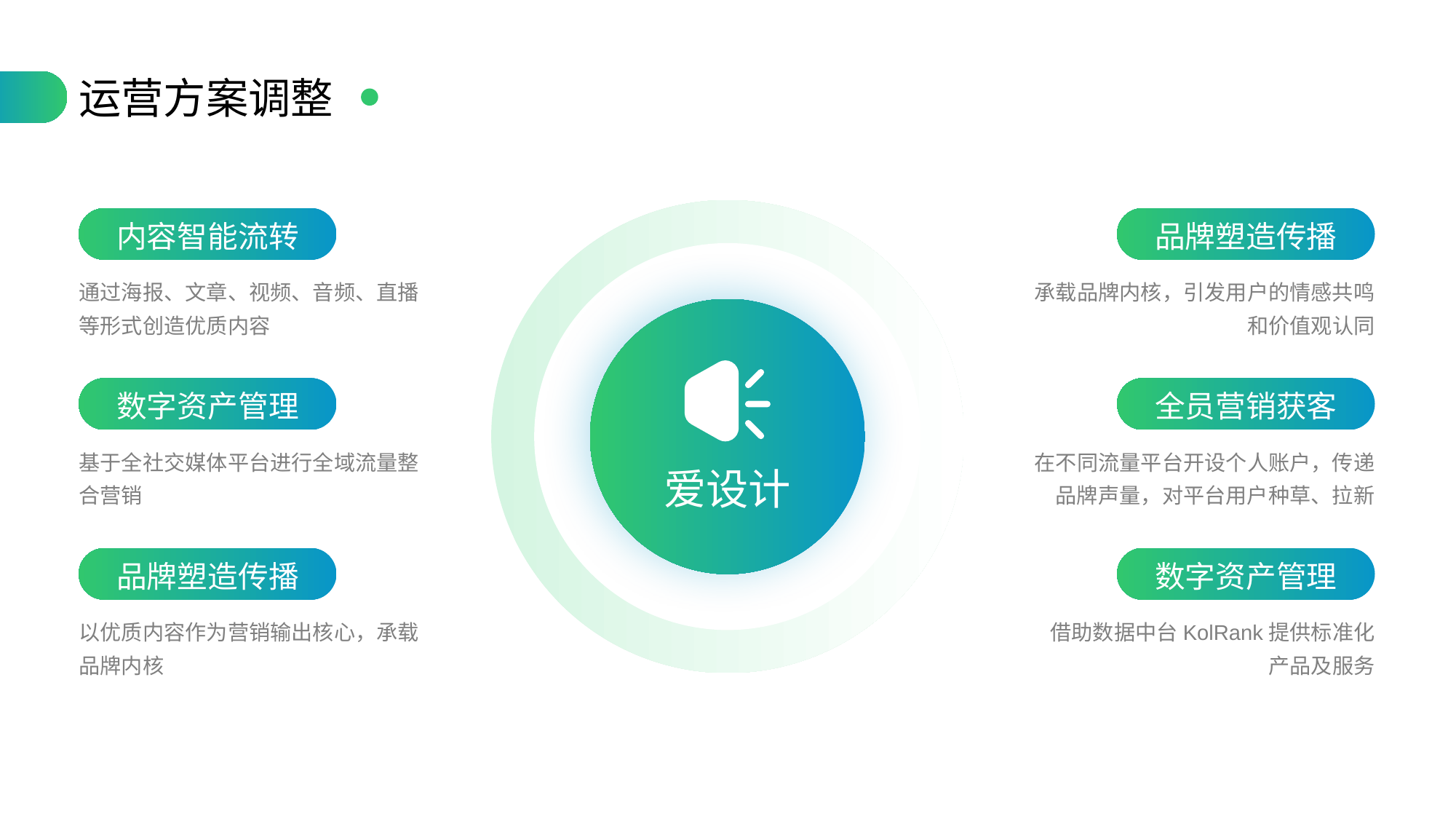

运营方案调整

内容智能流转
品牌塑造传播

通过海报、文章、视频、音频、直播等形式创造优质内容
承载品牌内核，引发用户的情感共鸣和价值观认同

数字资产管理
全员营销获客
基于全社交媒体平台进行全域流量整合营销
在不同流量平台开设个人账户，传递品牌声量，对平台用户种草、拉新
爱设计

品牌塑造传播
数字资产管理
以优质内容作为营销输出核心，承载品牌内核
借助数据中台KolRank提供标准化产品及服务